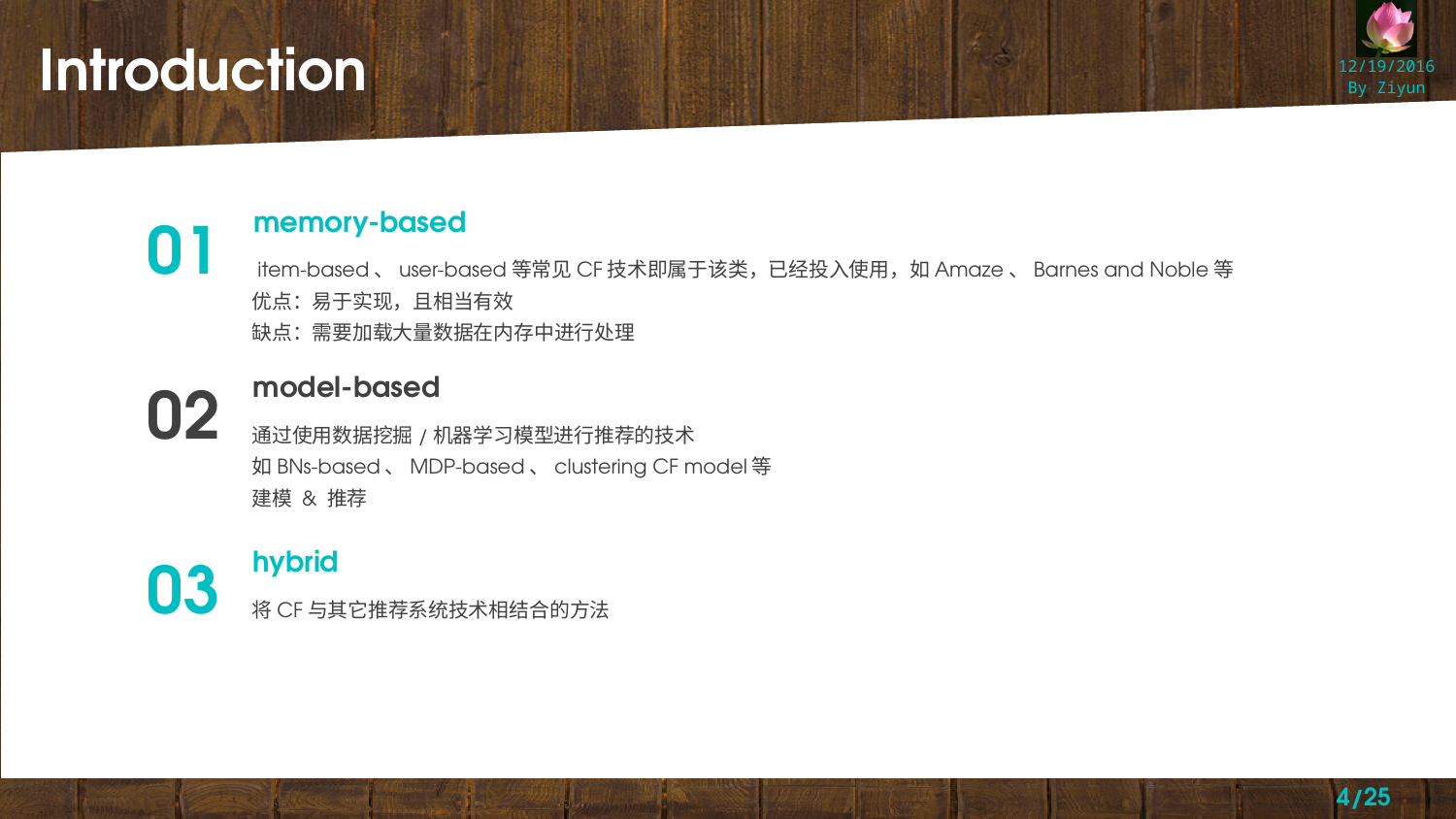

Introduction
memory-based
01
 item-based、user-based等常见CF技术即属于该类，已经投入使用，如Amaze、Barnes and Noble等
优点：易于实现，且相当有效
缺点：需要加载大量数据在内存中进行处理
model-based
02
通过使用数据挖掘/机器学习模型进行推荐的技术
如BNs-based、MDP-based、clustering CF model等
建模 & 推荐
hybrid
03
将CF与其它推荐系统技术相结合的方法